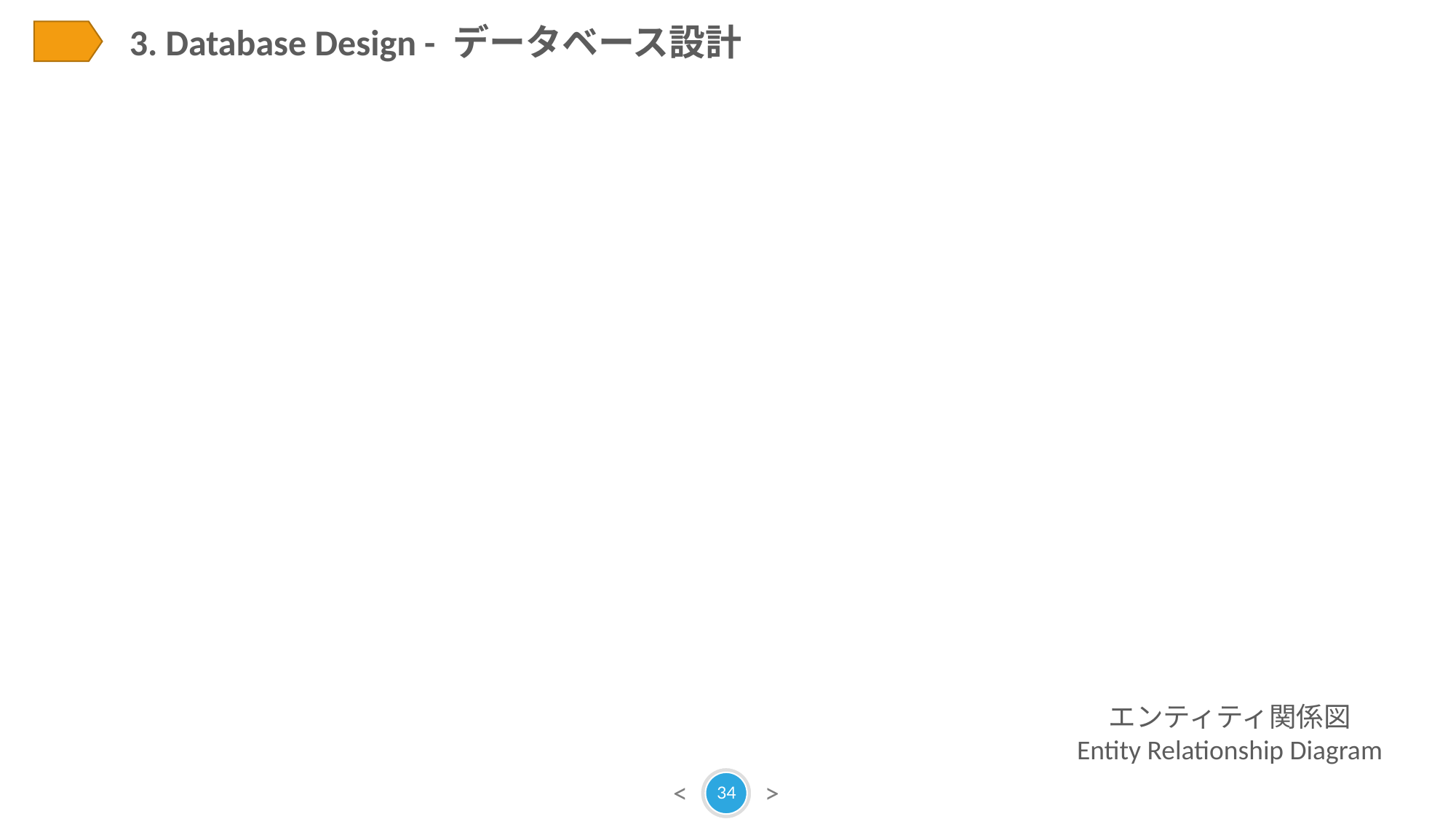

3. Database Design - データベース設計
エンティティ関係図
Entity Relationship Diagram
34